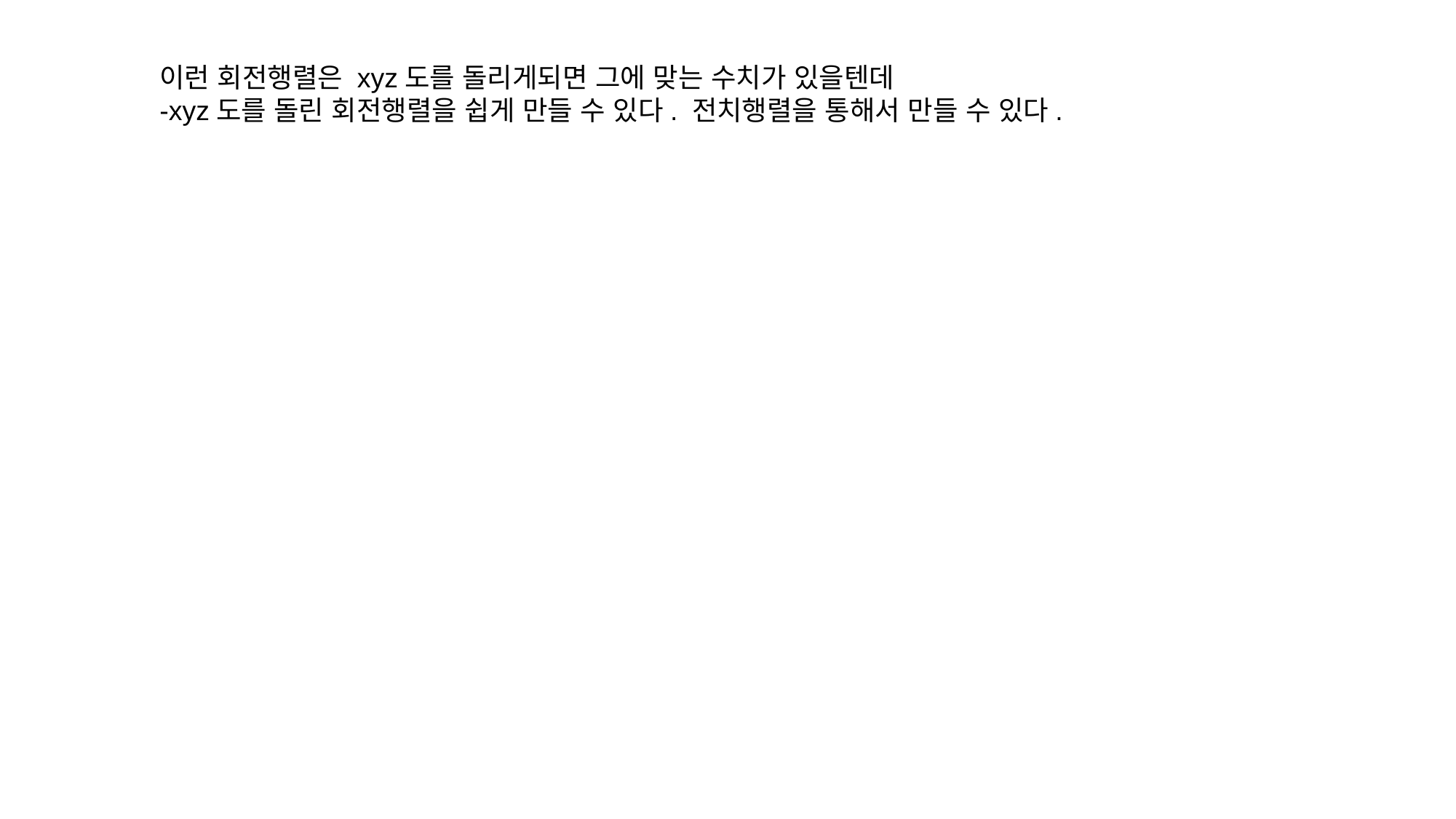

이런 회전행렬은 xyz도를 돌리게되면 그에 맞는 수치가 있을텐데
-xyz도를 돌린 회전행렬을 쉽게 만들 수 있다. 전치행렬을 통해서 만들 수 있다.